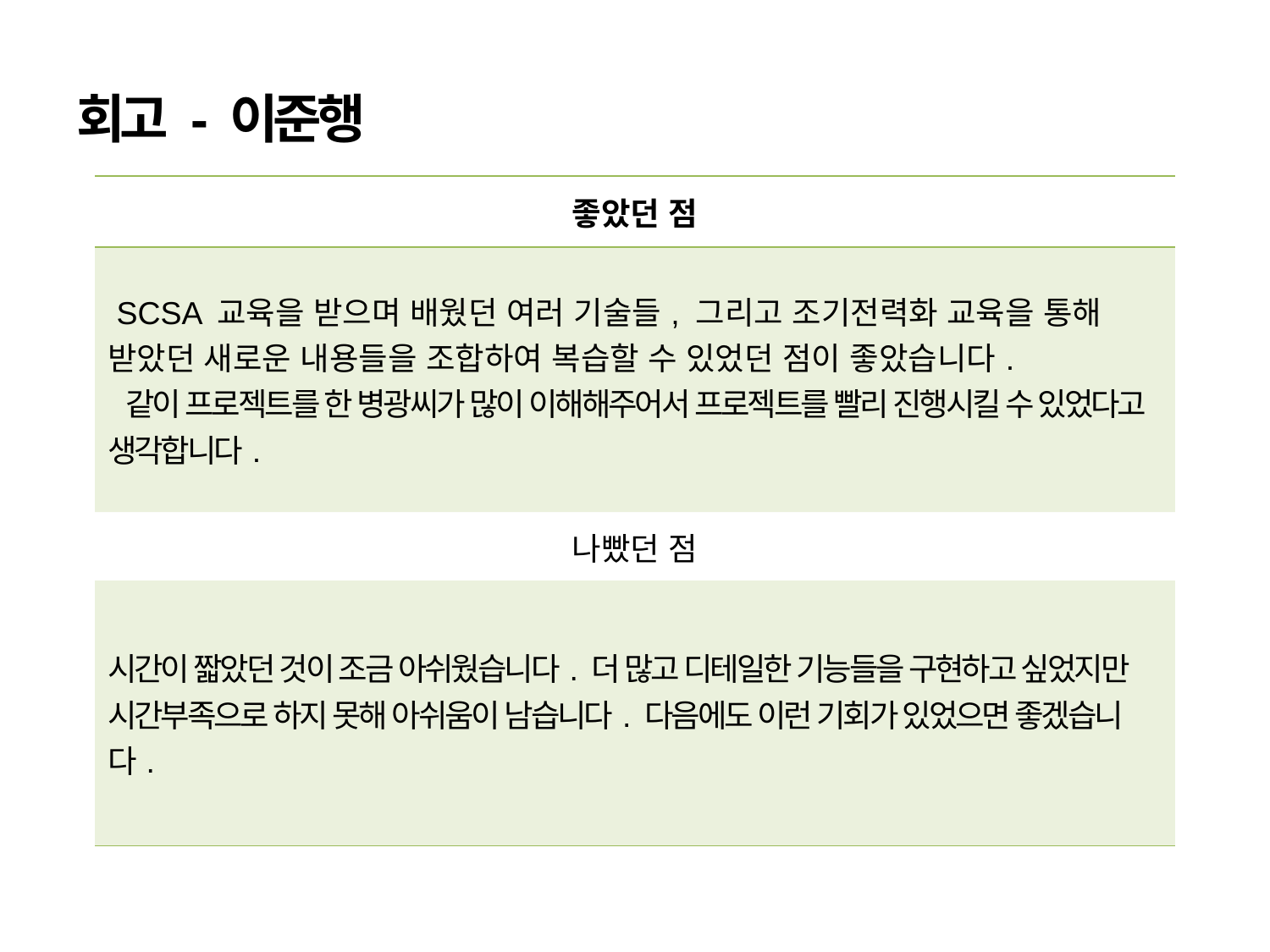

# 회고 - 이준행
| 좋았던 점 |
| --- |
| SCSA 교육을 받으며 배웠던 여러 기술들, 그리고 조기전력화 교육을 통해 받았던 새로운 내용들을 조합하여 복습할 수 있었던 점이 좋았습니다. 같이 프로젝트를 한 병광씨가 많이 이해해주어서 프로젝트를 빨리 진행시킬 수 있었다고 생각합니다. |
| 나빴던 점 |
| 시간이 짧았던 것이 조금 아쉬웠습니다. 더 많고 디테일한 기능들을 구현하고 싶었지만 시간부족으로 하지 못해 아쉬움이 남습니다. 다음에도 이런 기회가 있었으면 좋겠습니다. |